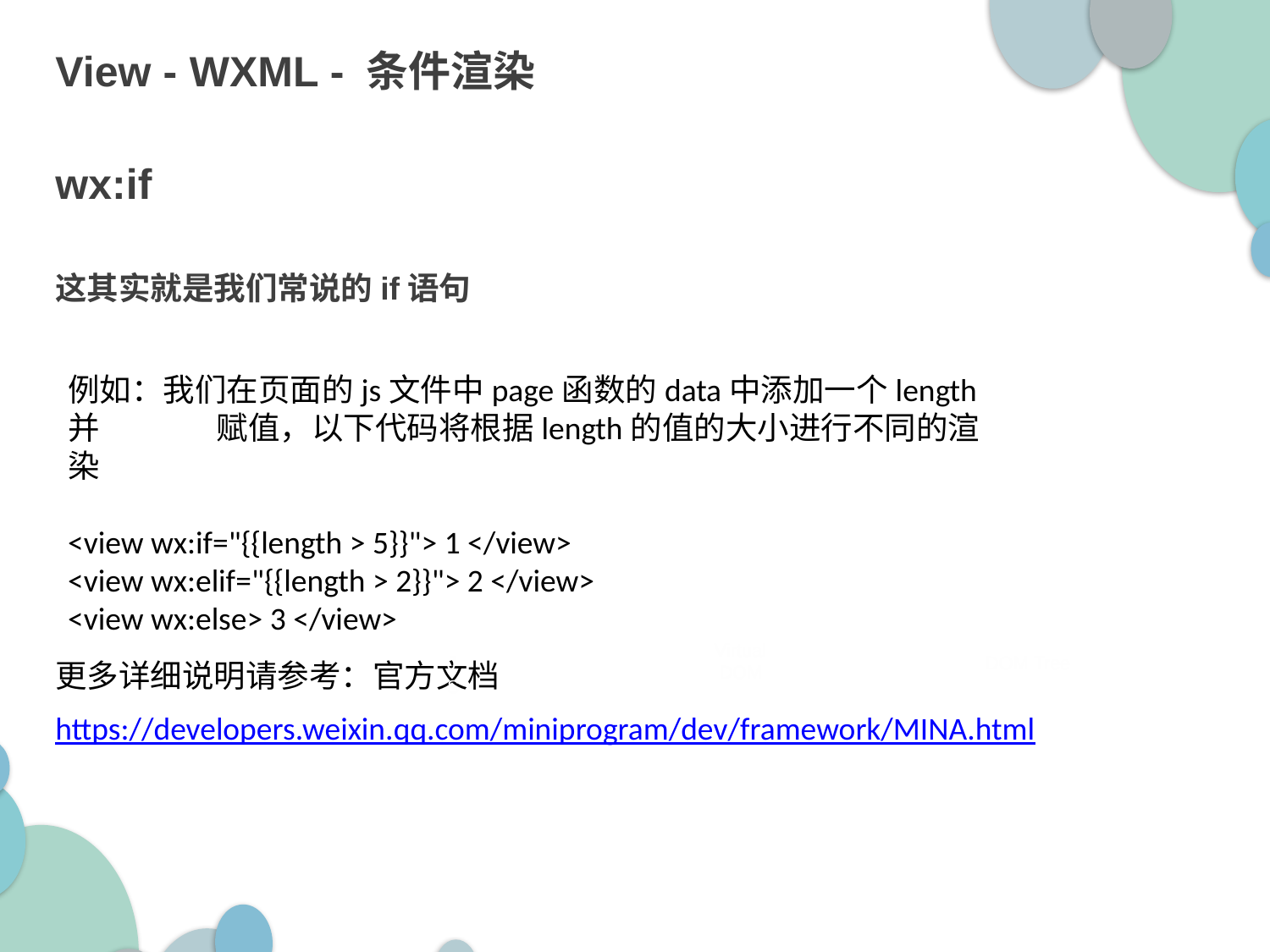

View - WXML - 条件渲染

wx:if

这其实就是我们常说的if语句

更多详细说明请参考：官方文档

https://developers.weixin.qq.com/miniprogram/dev/framework/MINA.html

例如：我们在页面的js文件中page函数的data中添加一个length并	   赋值，以下代码将根据length的值的大小进行不同的渲染

<view wx:if="{{length > 5}}"> 1 </view>
<view wx:elif="{{length > 2}}"> 2 </view>
<view wx:else> 3 </view>
Virtual
DOM
JS
DOM Tree